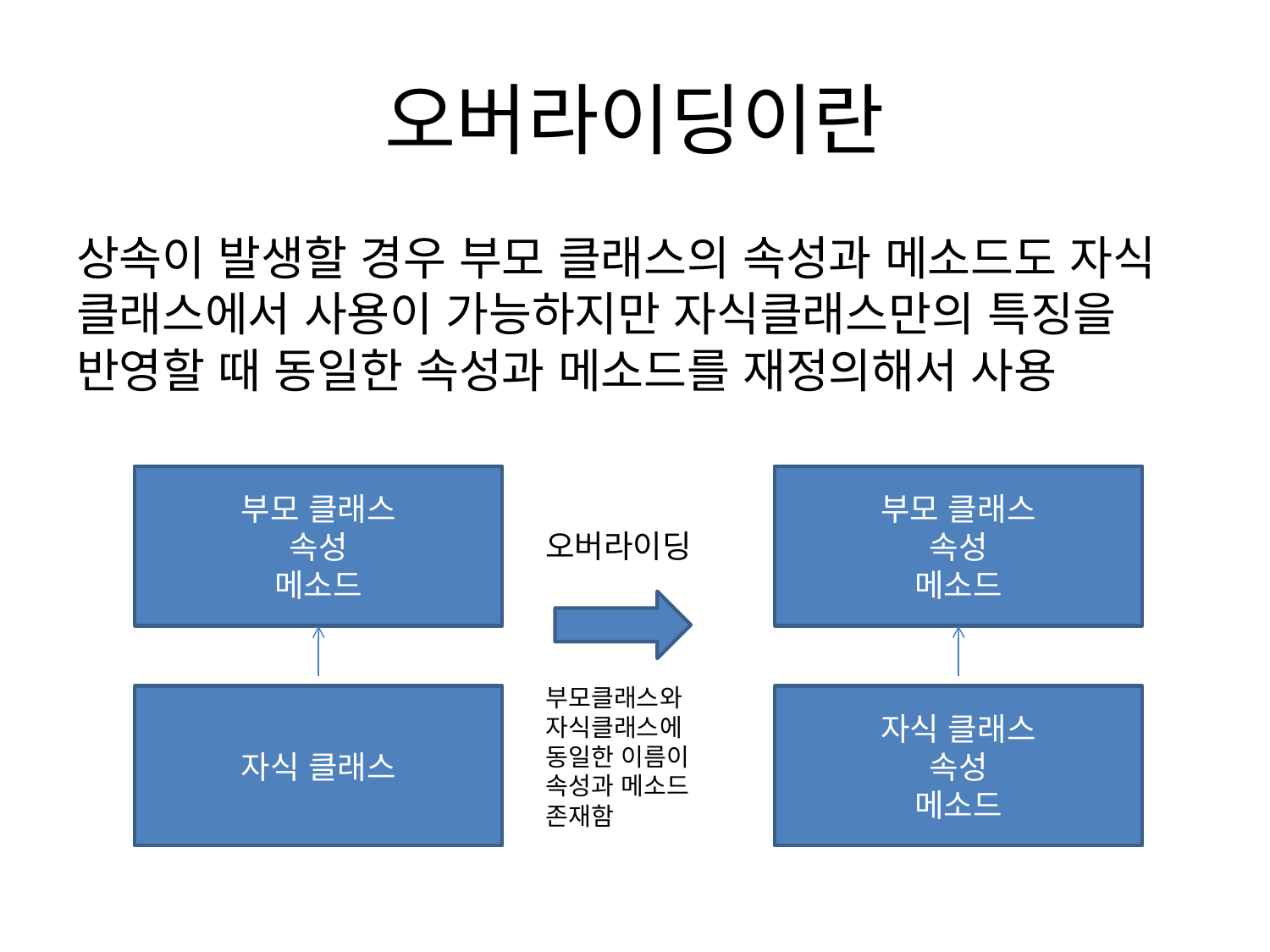

# 오버라이딩이란
상속이 발생할 경우 부모 클래스의 속성과 메소드도 자식 클래스에서 사용이 가능하지만 자식클래스만의 특징을 반영할 때 동일한 속성과 메소드를 재정의해서 사용
부모 클래스
속성
메소드
부모 클래스
속성
메소드
오버라이딩

부모클래스와 자식클래스에 동일한 이름이 속성과 메소드 존재함
자식 클래스
자식 클래스
속성
메소드